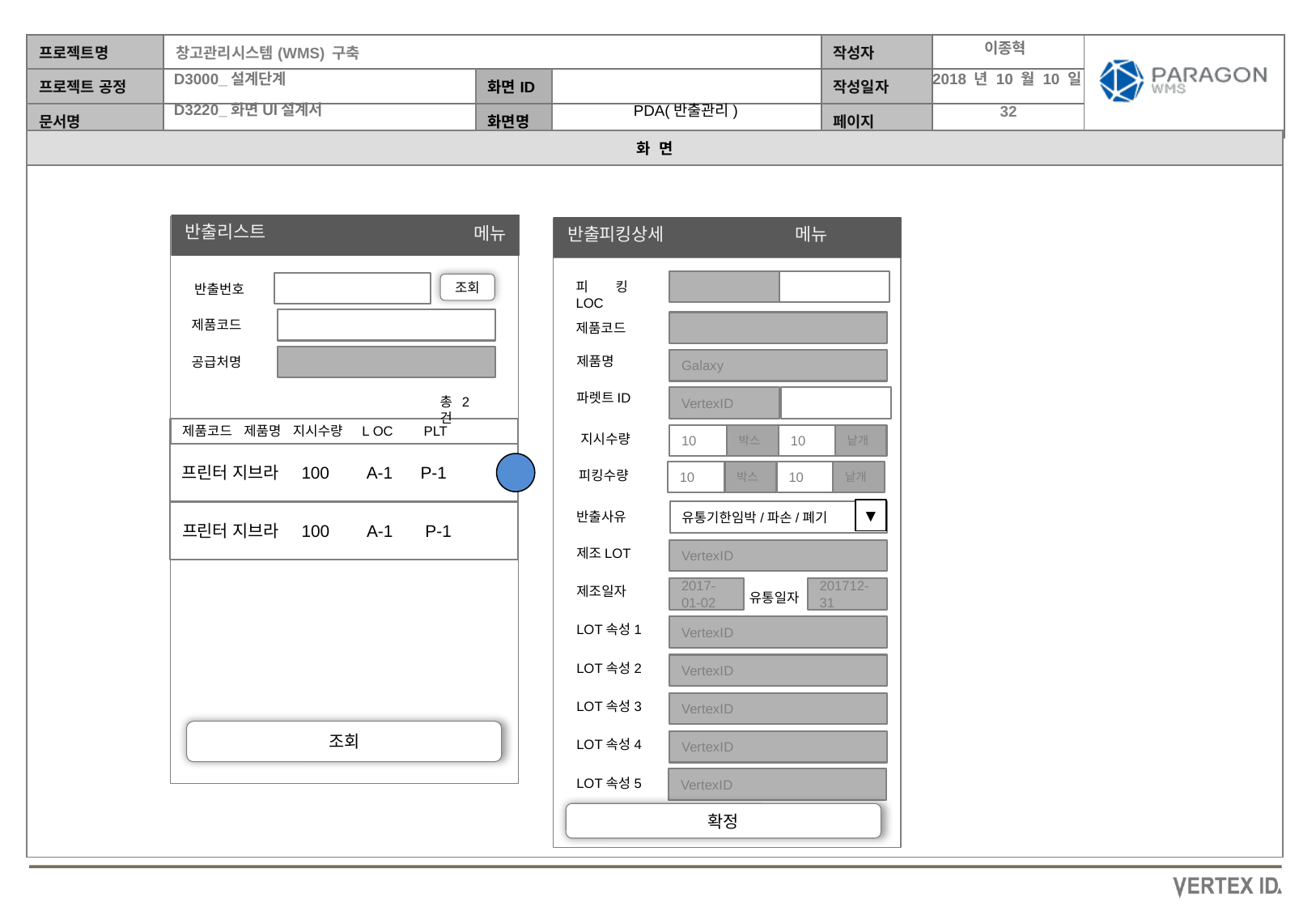

이종혁
2018 년 10 월 10 일
PDA(반출관리)

반출리스트

메뉴

반출피킹상세                           메뉴

피킹LOC

조회
반출번호

제품코드

제품코드

제품명
공급처명
Galaxy
파렛트ID

VertexID
총2건
제품코드   제품명   지시수량    L OC        PLT
지시수량
박스
10
10
낱개
프린터 지브라    100        A-1      P-1

피킹수량
박스
10
10
낱개
▼
유통기한임박/파손/폐기
프린터 지브라    100        A-1       P-1
반출사유
제조LOT
VertexID
제조일자
2017-01-02
201712-31
유통일자
LOT속성1
VertexID
LOT속성2
VertexID
LOT속성3
VertexID
조회
LOT속성4
VertexID
VertexID
LOT속성5
확정